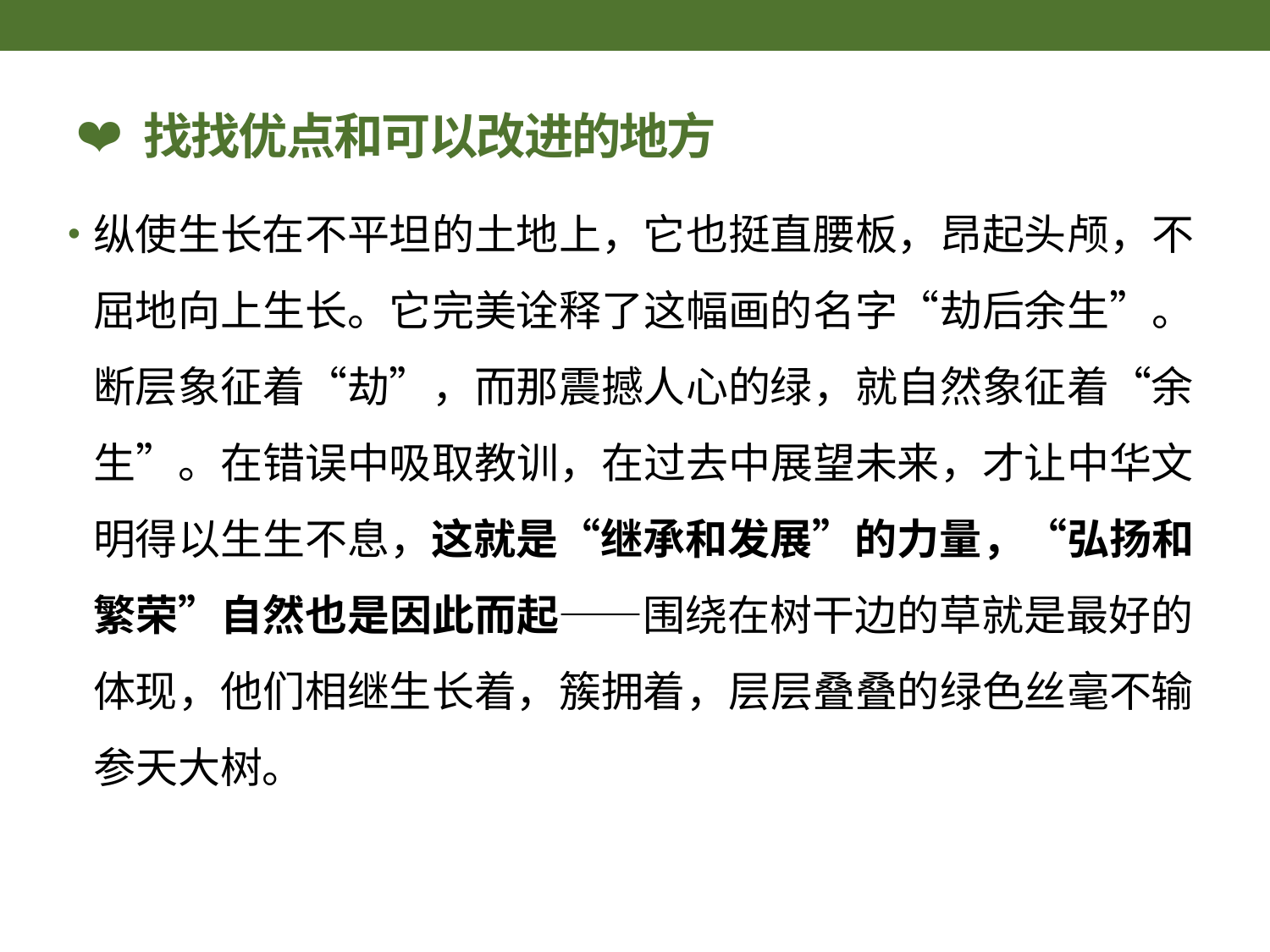

# ❤ 找找优点和可以改进的地方
纵使生长在不平坦的土地上，它也挺直腰板，昂起头颅，不屈地向上生长。它完美诠释了这幅画的名字“劫后余生”。断层象征着“劫”，而那震撼人心的绿，就自然象征着“余生”。在错误中吸取教训，在过去中展望未来，才让中华文明得以生生不息，这就是“继承和发展”的力量，“弘扬和繁荣”自然也是因此而起——围绕在树干边的草就是最好的体现，他们相继生长着，簇拥着，层层叠叠的绿色丝毫不输参天大树。